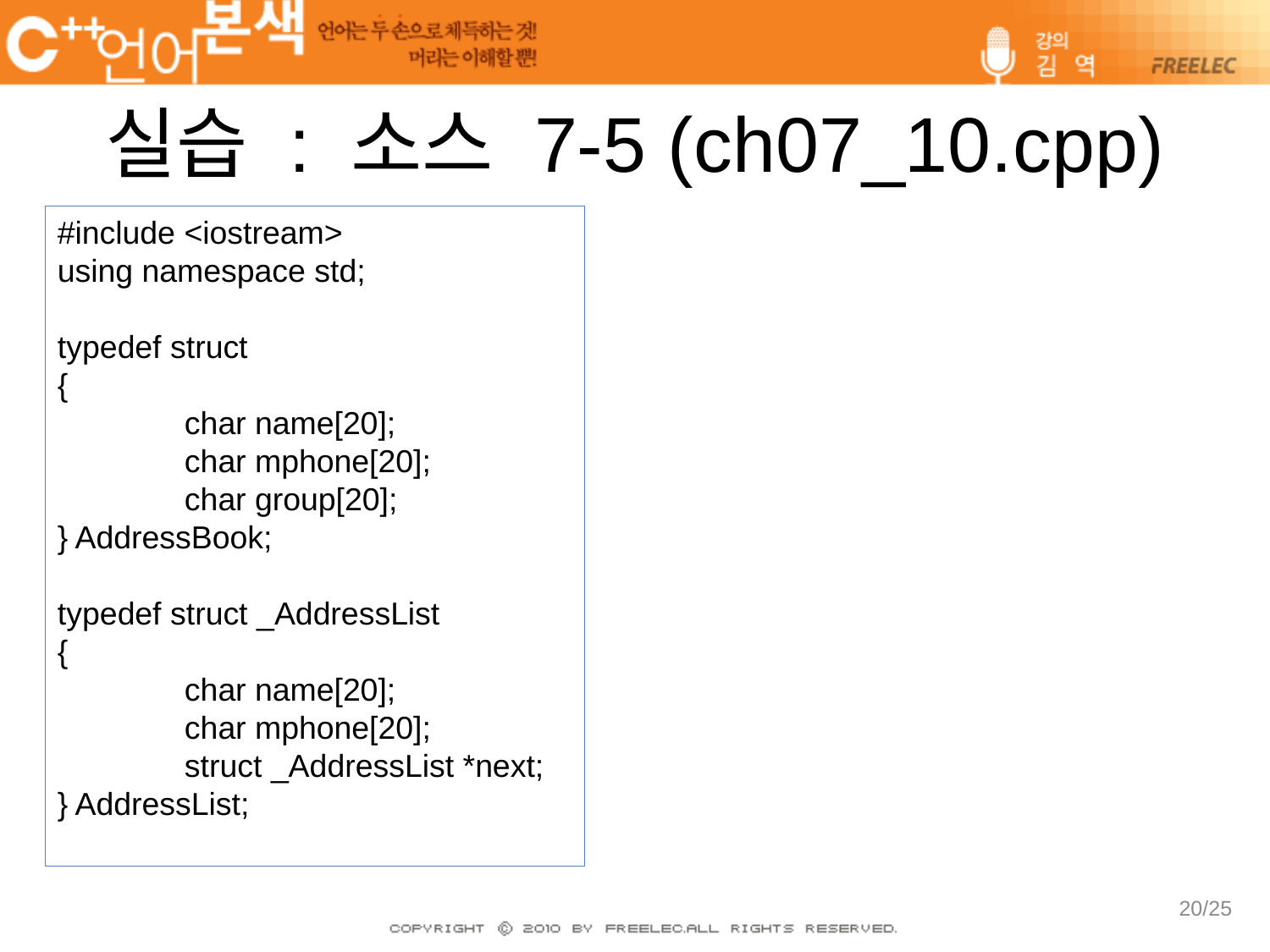

# 실습 : 소스 7-5 (ch07_10.cpp)
#include <iostream>
using namespace std;

typedef struct
{
	char name[20];
	char mphone[20];
	char group[20];
} AddressBook;

typedef struct _AddressList
{
	char name[20];
	char mphone[20];
	struct _AddressList *next;
} AddressList;

20/25